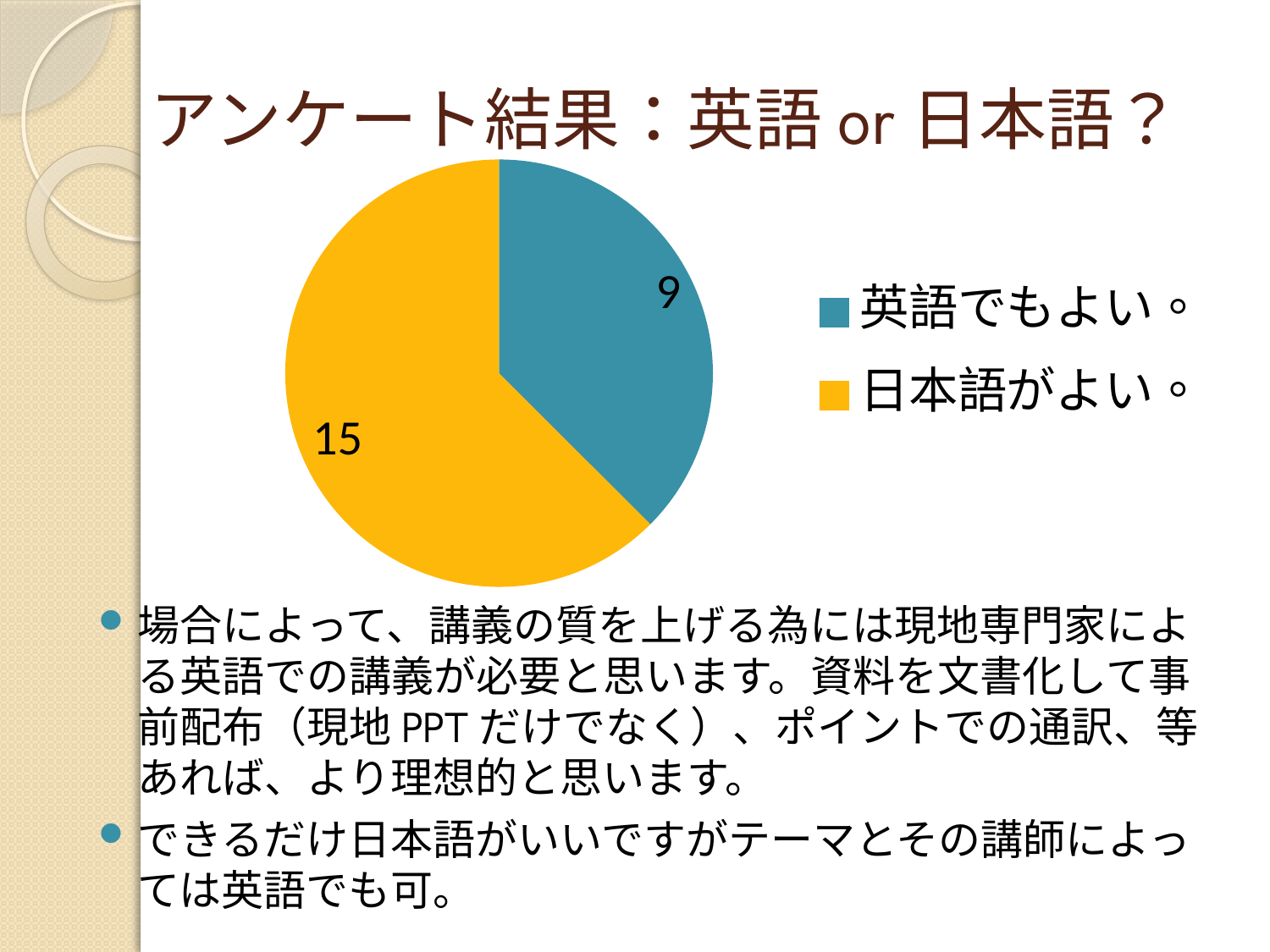

# アンケート結果：英語or日本語？

### Chart

| Category |  |
|---|---|
| 英語でもよい。 | 9.0 |
| 日本語がよい。 | 15.0 |
場合によって、講義の質を上げる為には現地専門家による英語での講義が必要と思います。資料を文書化して事前配布（現地PPTだけでなく）、ポイントでの通訳、等あれば、より理想的と思います。
できるだけ日本語がいいですがテーマとその講師によっては英語でも可。